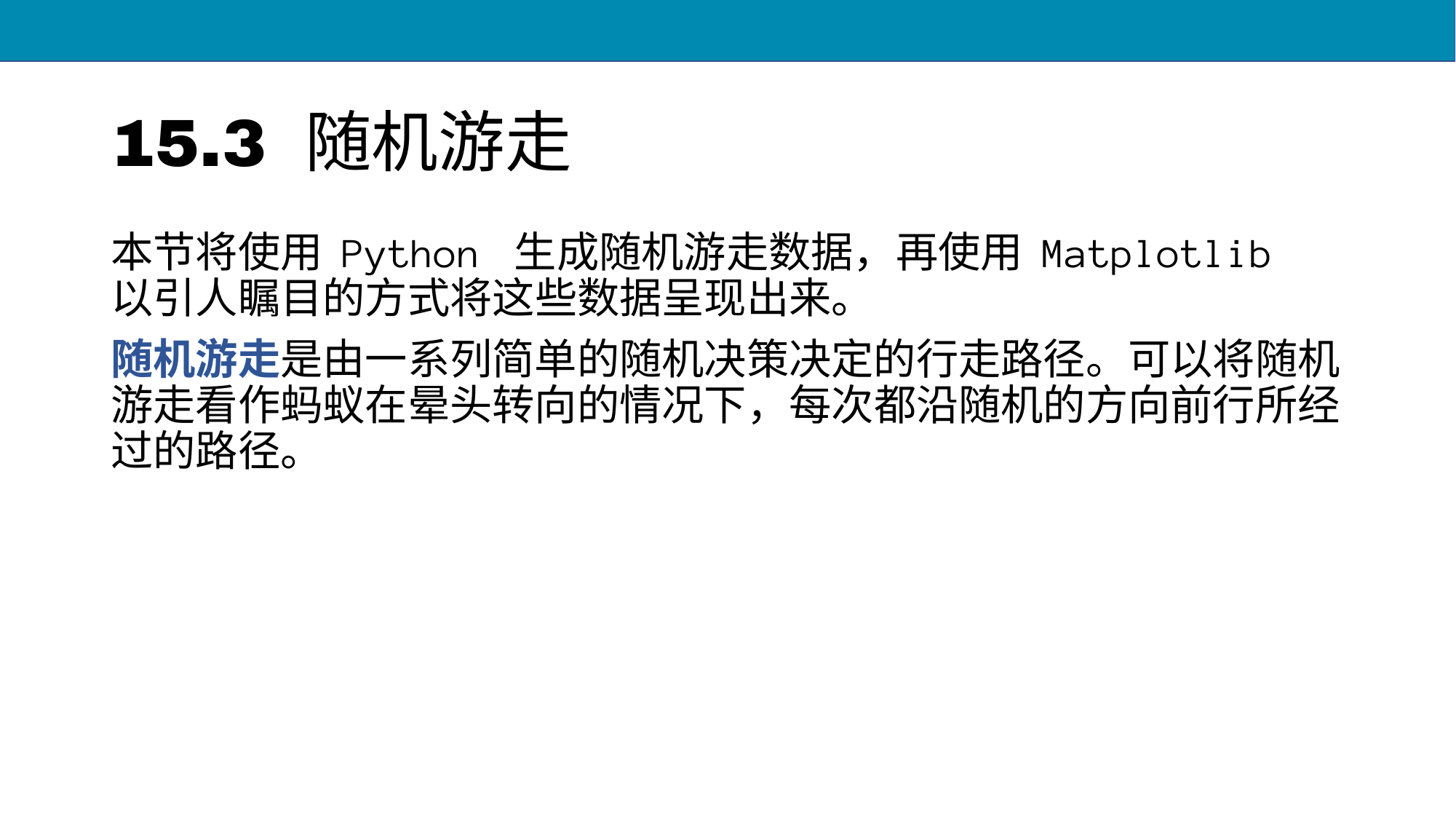

# 15.3 随机游走
本节将使用 Python 生成随机游走数据，再使用 Matplotlib 以引人瞩目的方式将这些数据呈现出来。
随机游走是由一系列简单的随机决策决定的行走路径。可以将随机游走看作蚂蚁在晕头转向的情况下，每次都沿随机的方向前行所经过的路径。